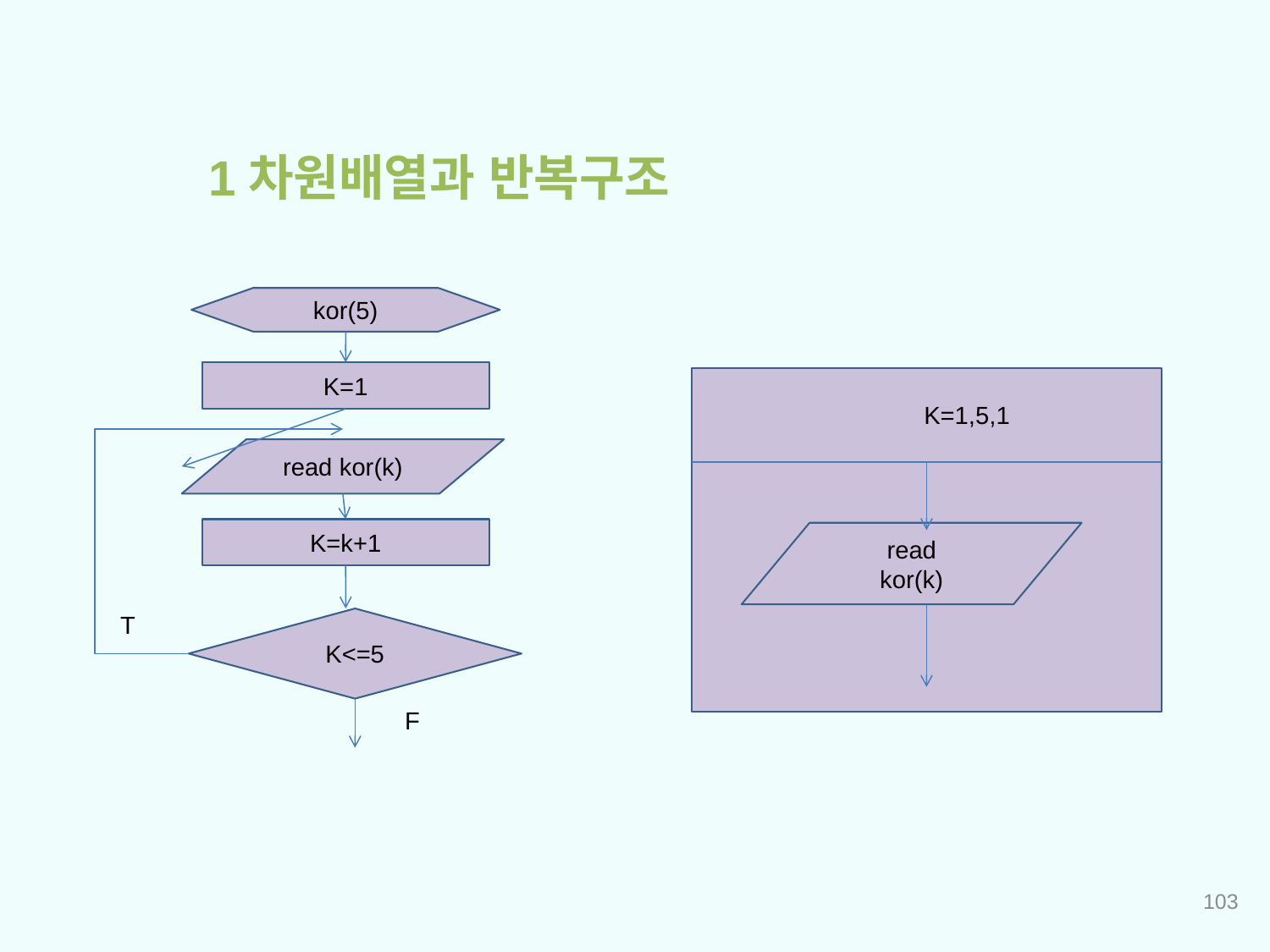

1차원배열과 반복구조
kor(5)
K=1
read kor(k)
K=k+1
T
K<=5
F

K=1,5,1
read
kor(k)
103